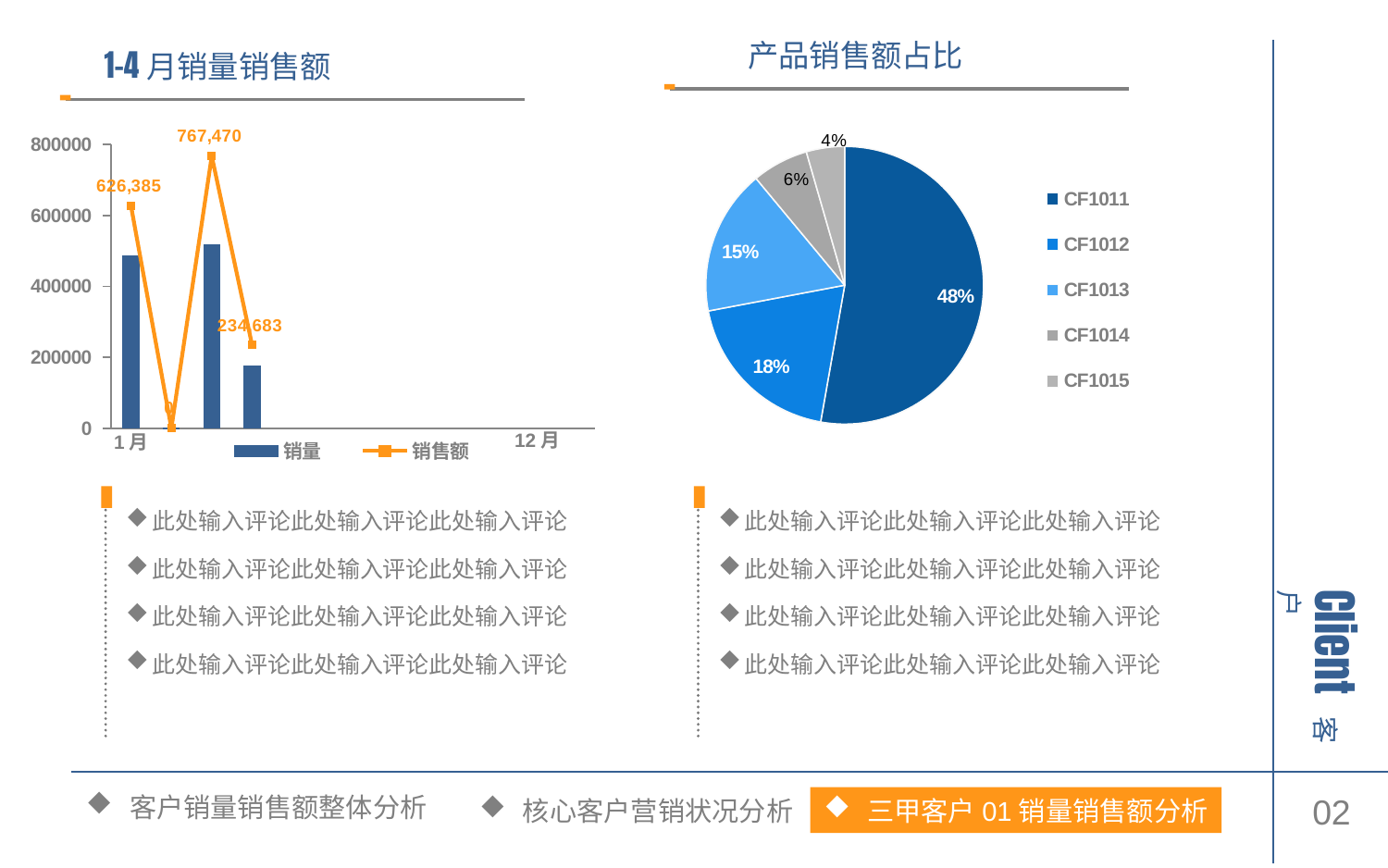

产品销售额占比
Client 客户
客户销量销售额整体分析
02
核心客户营销状况分析
三甲客户01销量销售额分析
1-4月销量销售额

### Chart

| Category | 销量 | 销售额 |
|---|---|---|
| 1月 | 486930.0 | 626384.9500000001 |
| 2  | 96.0 | 0.0 |
| 3  | 516730.0 | 767470.0900000003 |
| 4  | 175100.0 | 234682.79000000007 |
| 5  | None | None |
| 6  | None | None |
| 7  | None | None |
| 8  | None | None |
| 9  | None | None |
| 10  | None | None |
| 11  | None | None |
| 12月 | None | None |

### Chart

| Category | 意能达科技（深圳）有限公司 |
|---|---|
| CF1011 | 0.48175909864772204 |
| CF1012 | 0.17577233642244916 |
| CF1013 | 0.154673340168873 |
| CF1014 | 0.059955886716008794 |
| CF1015 | 0.04071112841195177 |
12月
1月

此处输入评论此处输入评论此处输入评论
此处输入评论此处输入评论此处输入评论
此处输入评论此处输入评论此处输入评论
此处输入评论此处输入评论此处输入评论
此处输入评论此处输入评论此处输入评论
此处输入评论此处输入评论此处输入评论
此处输入评论此处输入评论此处输入评论
此处输入评论此处输入评论此处输入评论